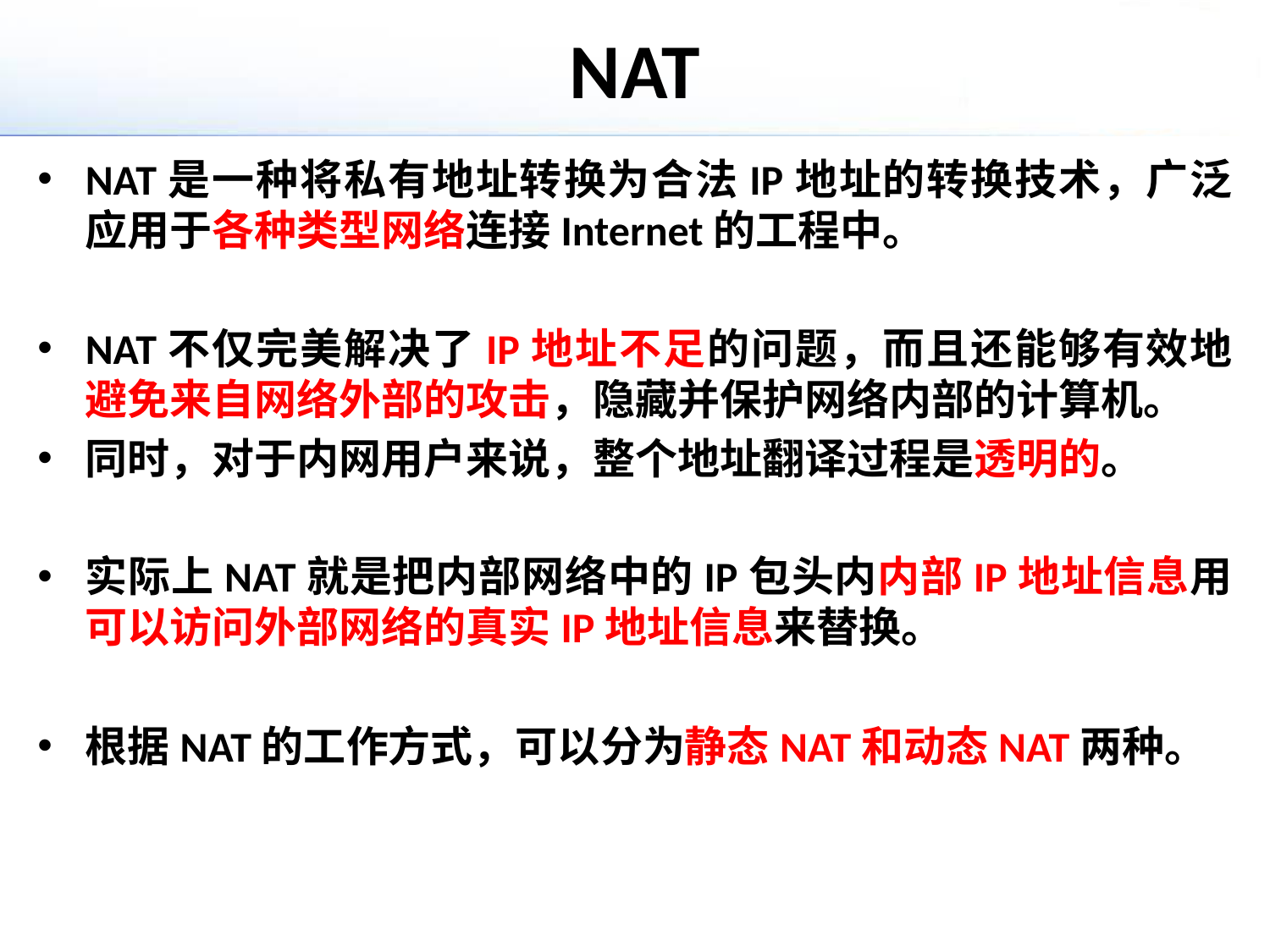

# NAT
NAT是一种将私有地址转换为合法IP地址的转换技术，广泛应用于各种类型网络连接Internet的工程中。

NAT不仅完美解决了IP地址不足的问题，而且还能够有效地避免来自网络外部的攻击，隐藏并保护网络内部的计算机。
同时，对于内网用户来说，整个地址翻译过程是透明的。

实际上NAT就是把内部网络中的IP包头内内部IP地址信息用可以访问外部网络的真实IP地址信息来替换。

根据NAT的工作方式，可以分为静态NAT和动态NAT两种。